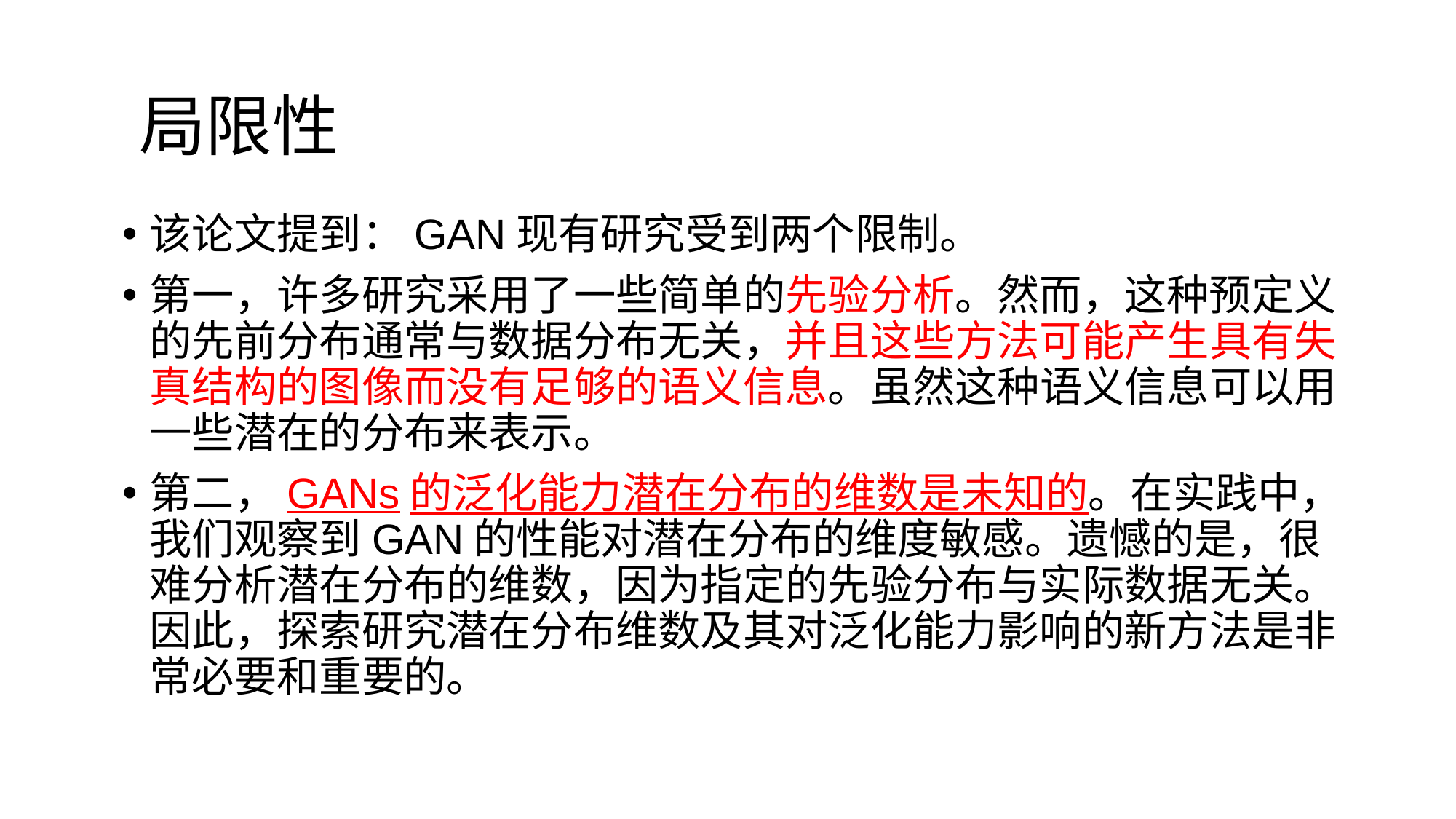

# 局限性
该论文提到：GAN现有研究受到两个限制。
第一，许多研究采用了一些简单的先验分析。然而，这种预定义的先前分布通常与数据分布无关，并且这些方法可能产生具有失真结构的图像而没有足够的语义信息。虽然这种语义信息可以用一些潜在的分布来表示。
第二，GANs的泛化能力潜在分布的维数是未知的。在实践中，我们观察到GAN的性能对潜在分布的维度敏感。遗憾的是，很难分析潜在分布的维数，因为指定的先验分布与实际数据无关。因此，探索研究潜在分布维数及其对泛化能力影响的新方法是非常必要和重要的。